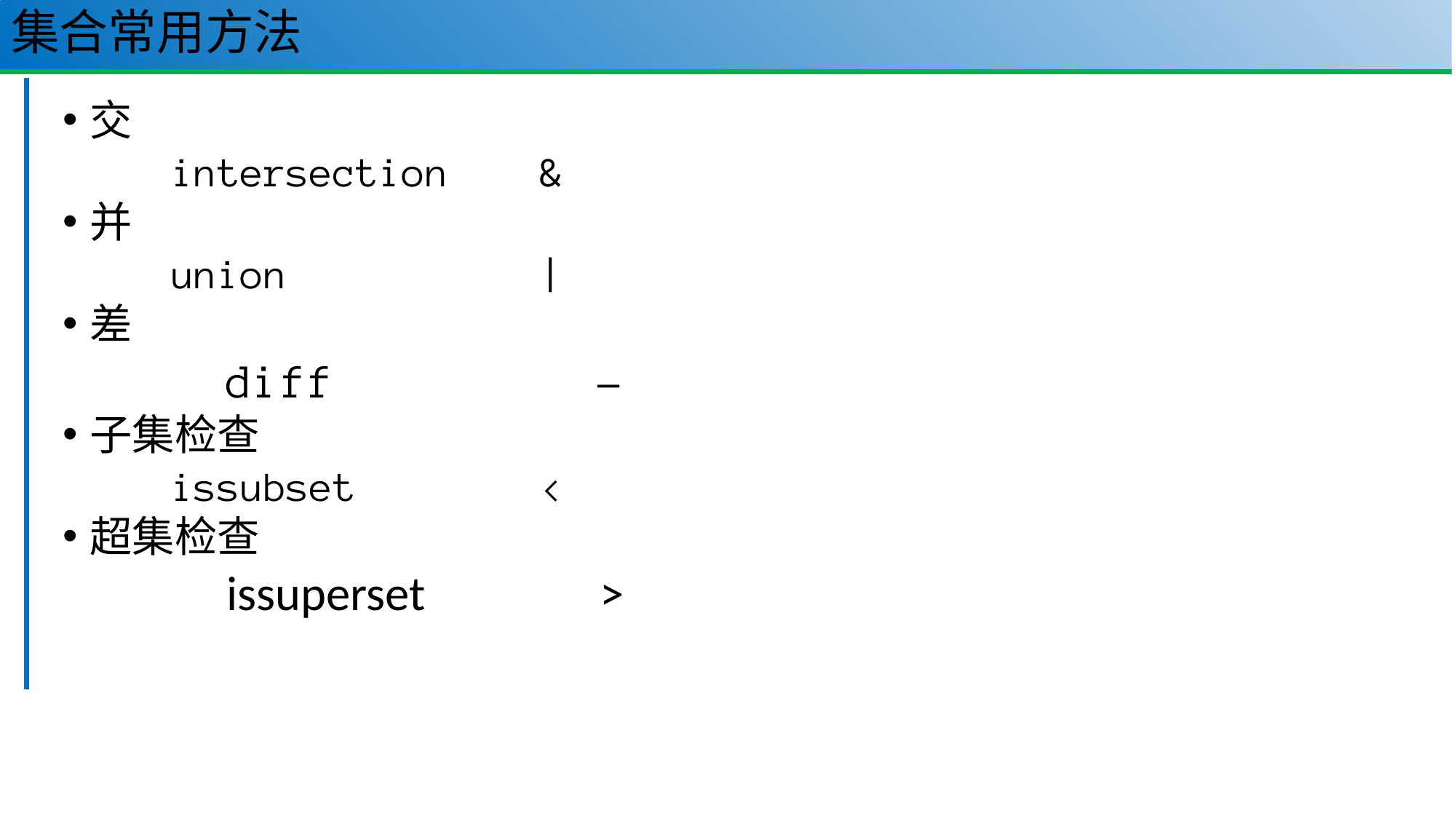

# 集合常用方法
63
交
	intersection    &
并
	union           |
差
	diff          -
子集检查
	issubset        <
超集检查
	issuperset                >